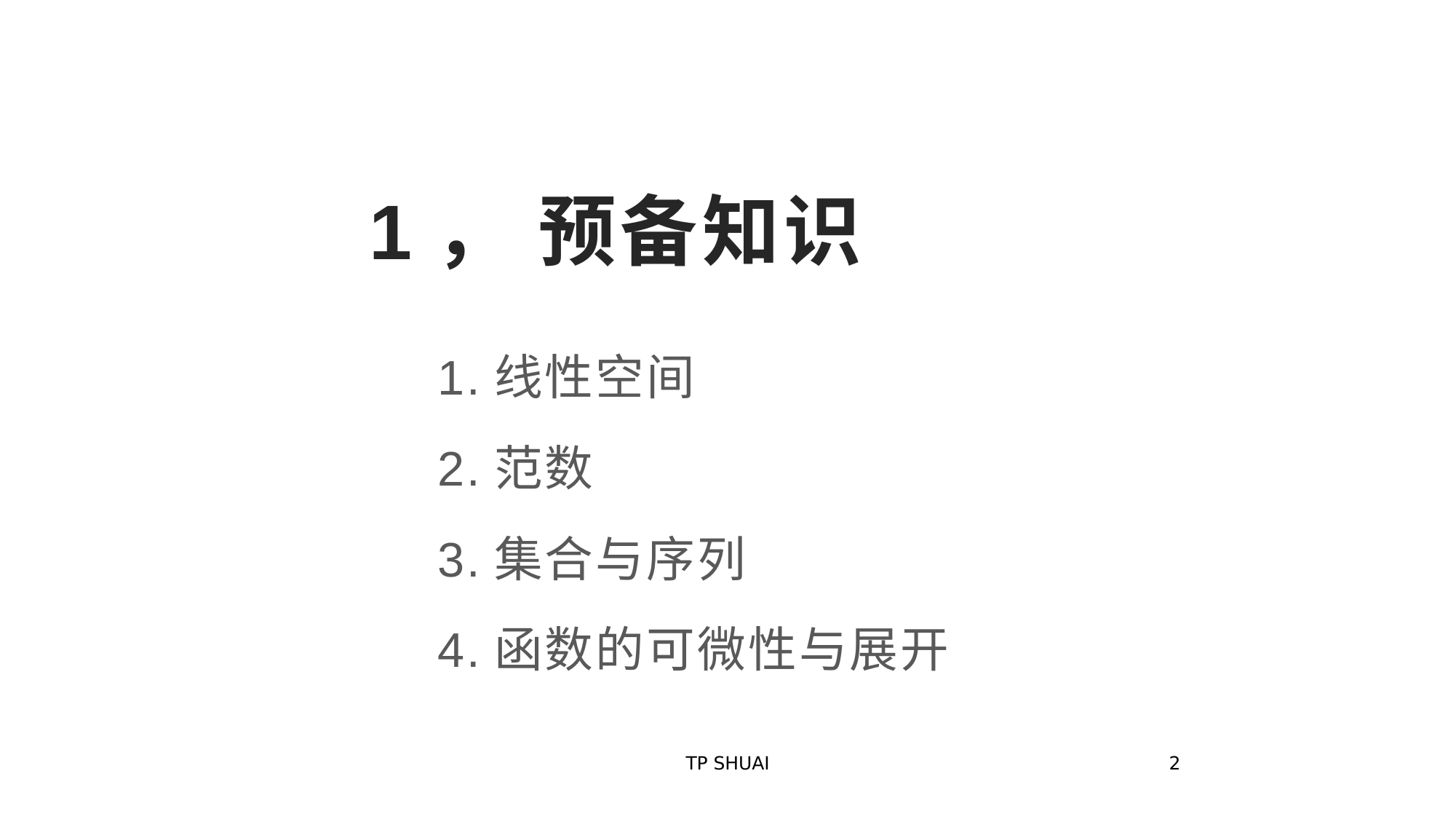

1， 预备知识
1.线性空间
2.范数
3.集合与序列
4.函数的可微性与展开
TP SHUAI
2